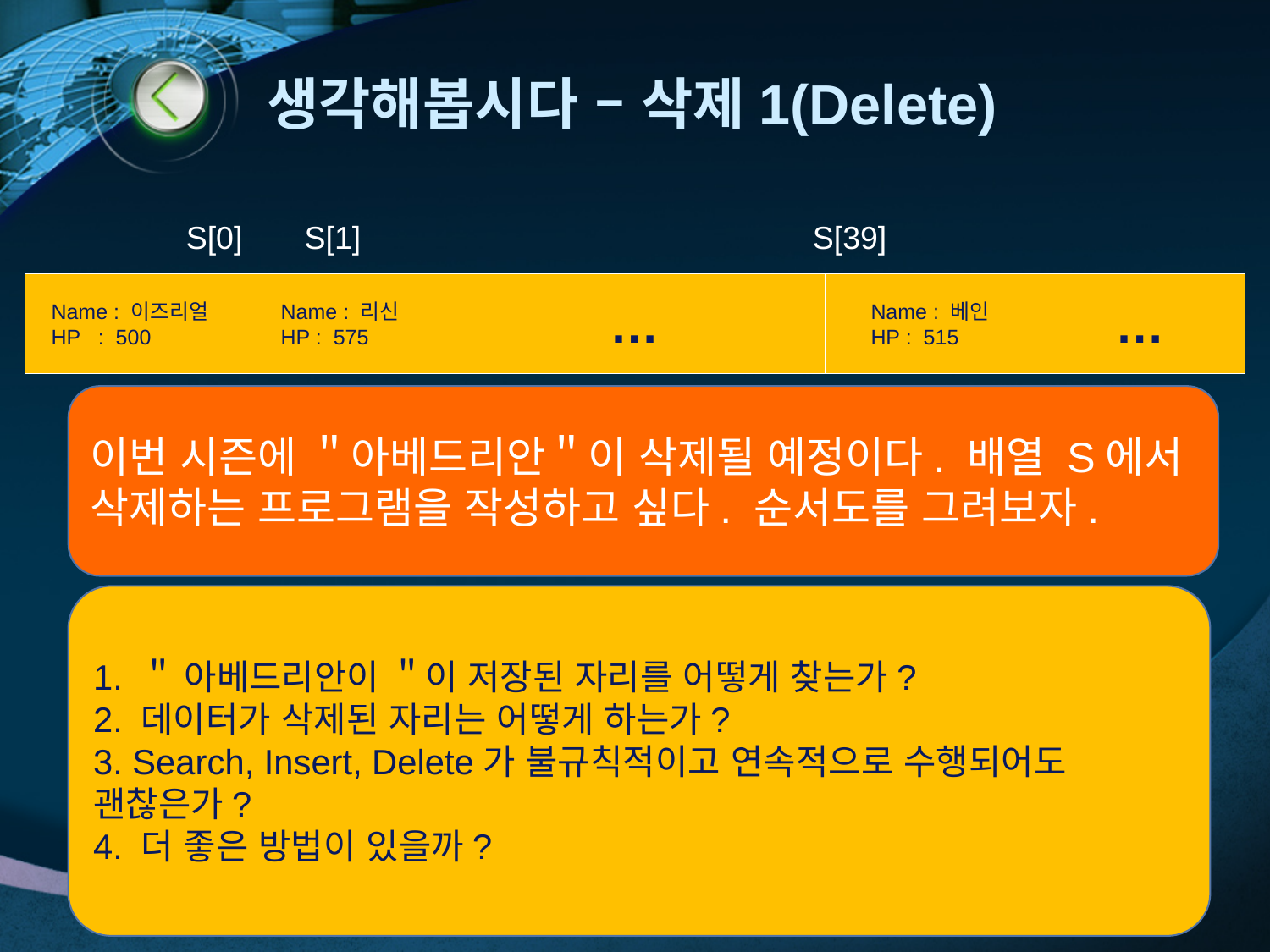

# 생각해봅시다 – 삭제1(Delete)
S[0]       S[1]                                                   S[39]
Name : 이즈리얼
HP   :  500
Name : 리신
HP :  575
…
Name : 베인
HP :  515
…
이번 시즌에 ＂아베드리안＂이 삭제될 예정이다. 배열 S에서 삭제하는 프로그램을 작성하고 싶다. 순서도를 그려보자.
1. ＂ 아베드리안이 ＂이 저장된 자리를 어떻게 찾는가?
2. 데이터가 삭제된 자리는 어떻게 하는가?
3. Search, Insert, Delete가 불규칙적이고 연속적으로 수행되어도 괜찮은가?
4. 더 좋은 방법이 있을까?